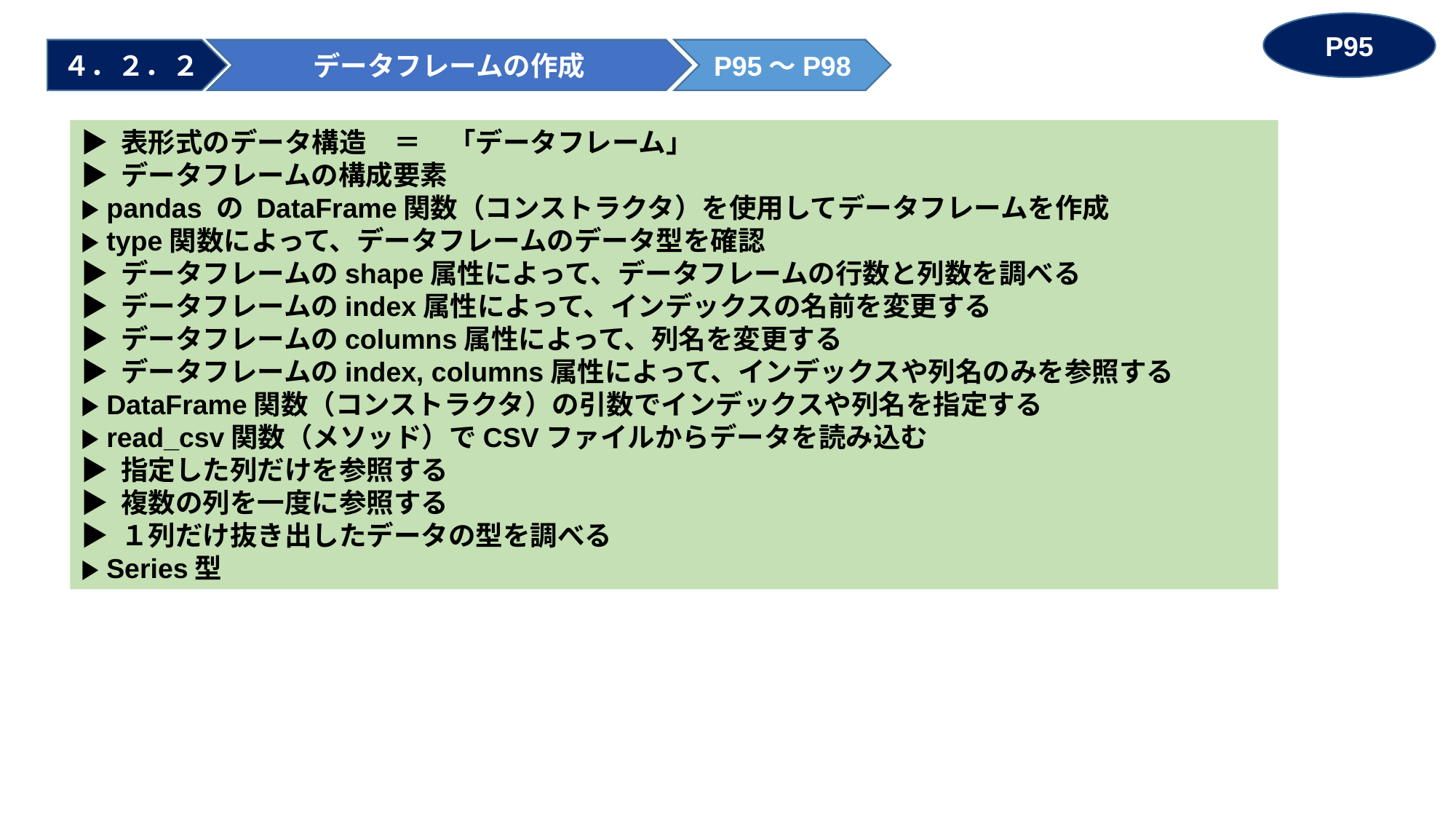

P95
４．２．２
データフレームの作成
P95～P98
▶ 表形式のデータ構造　＝　「データフレーム」
▶ データフレームの構成要素
▶ pandas の DataFrame関数（コンストラクタ）を使用してデータフレームを作成
▶ type関数によって、データフレームのデータ型を確認
▶ データフレームのshape属性によって、データフレームの行数と列数を調べる
▶ データフレームのindex属性によって、インデックスの名前を変更する
▶ データフレームのcolumns属性によって、列名を変更する
▶ データフレームのindex, columns属性によって、インデックスや列名のみを参照する
▶ DataFrame関数（コンストラクタ）の引数でインデックスや列名を指定する
▶ read_csv関数（メソッド）でCSVファイルからデータを読み込む
▶ 指定した列だけを参照する
▶ 複数の列を一度に参照する
▶ １列だけ抜き出したデータの型を調べる
▶ Series型